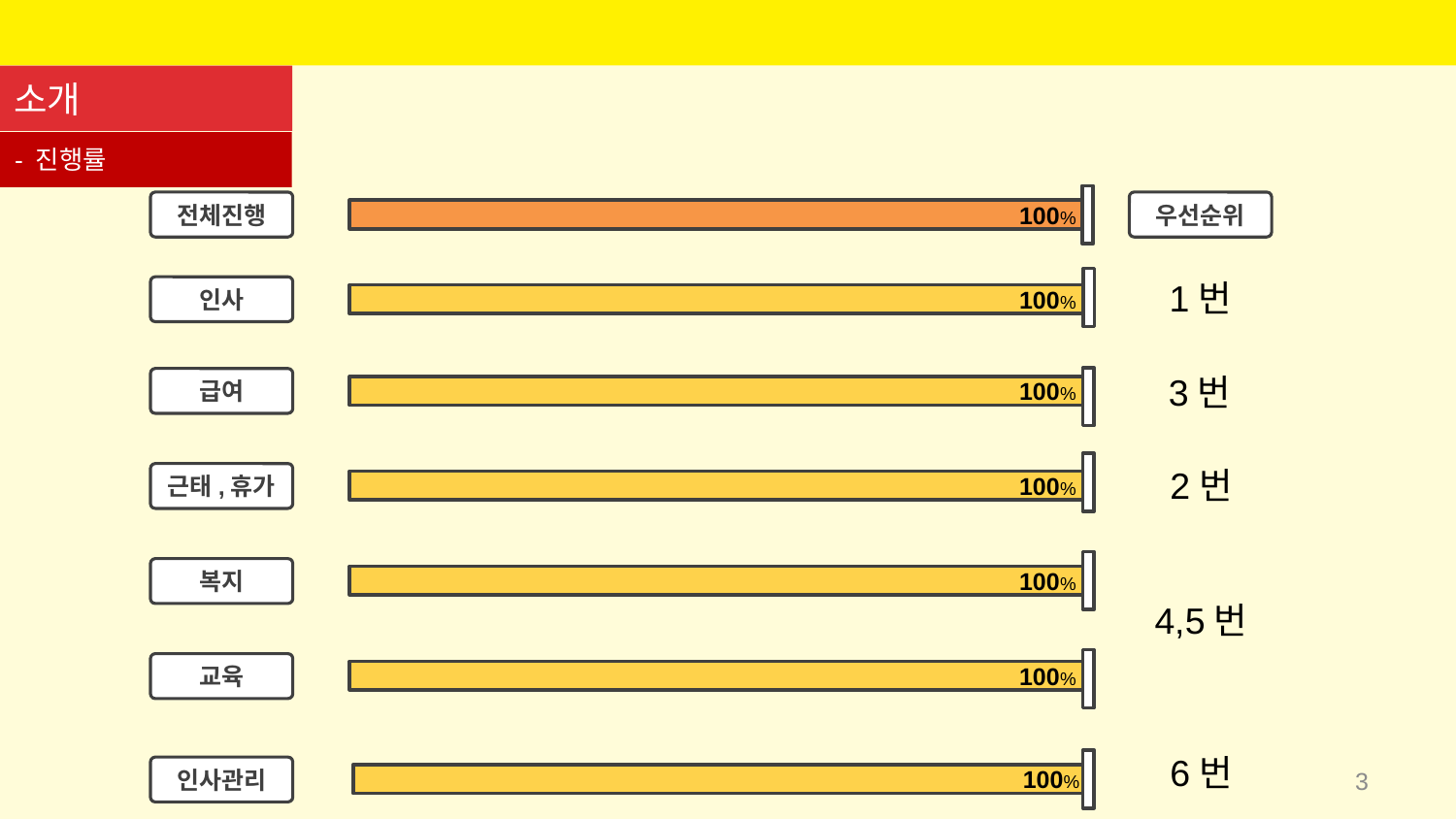

# 소개
- 진행률

전체진행
우선순위
100%
1번

인사
100%
3번

급여
100%

2번
근태,휴가
100%

복지
100%
4,5번

교육
100%
6번

인사관리
3
100%